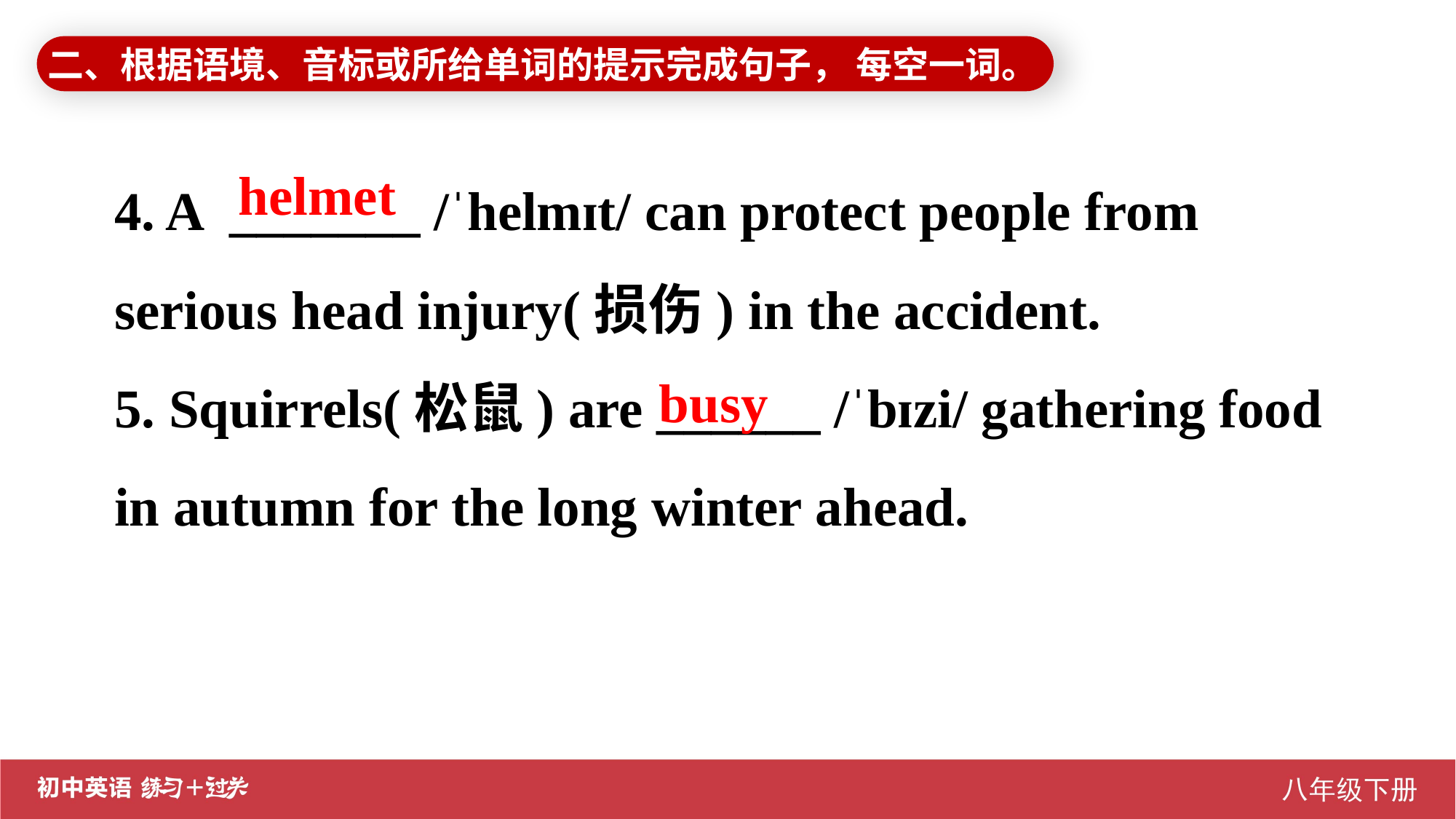

二、根据语境、音标或所给单词的提示完成句子， 每空一词。
4. A  _______ /ˈhelmɪt/ can protect people from serious head injury(损伤) in the accident.
5. Squirrels(松鼠) are ______ /ˈbɪzi/ gathering food in autumn for the long winter ahead.
helmet
 busy